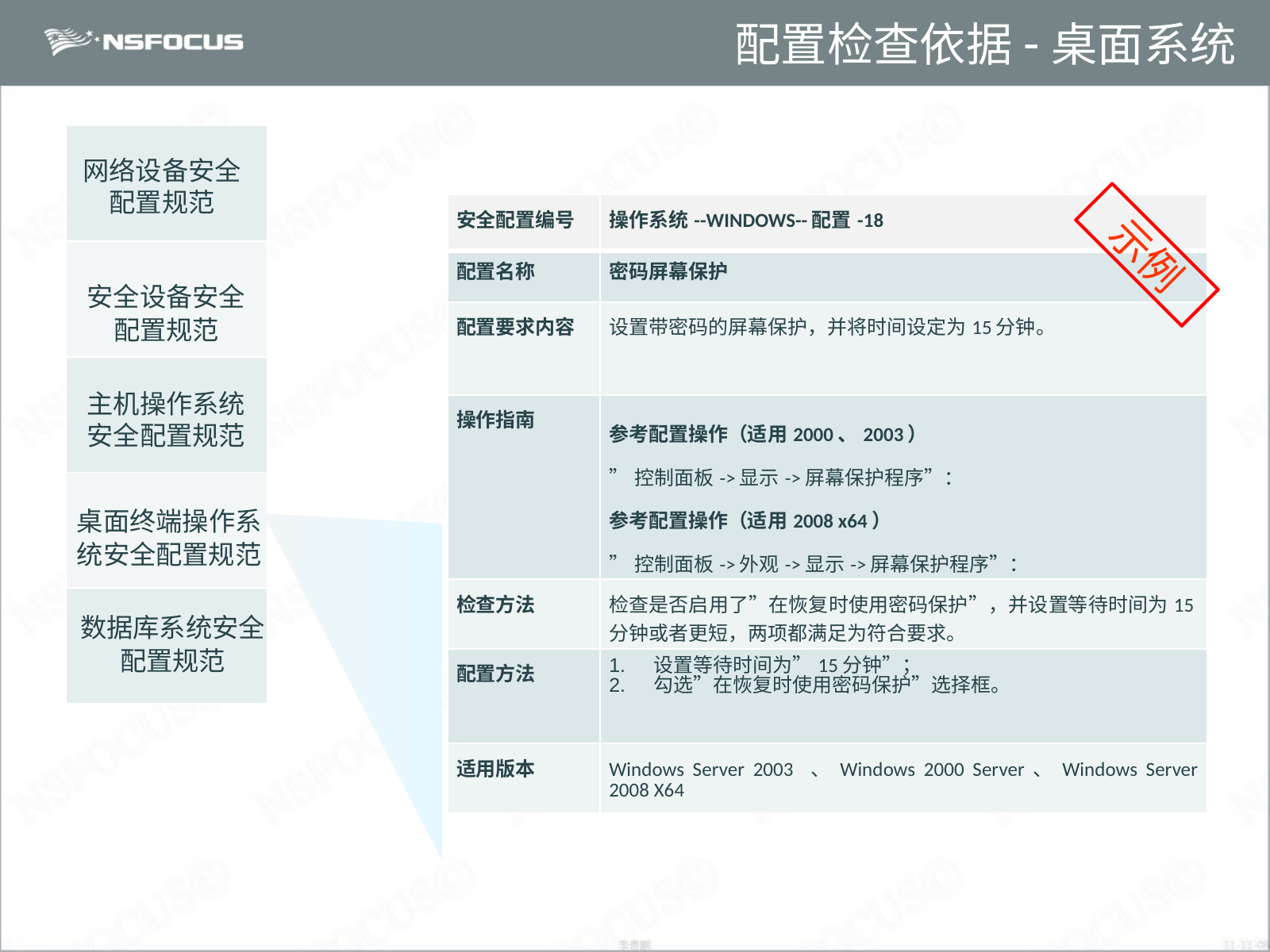

# 配置检查依据-桌面系统
|  |
| --- |
|  |
|  |
|  |
|  |
网络设备安全配置规范

| 安全配置编号 | 操作系统--WINDOWS--配置-18 |
| --- | --- |
| 配置名称 | 密码屏幕保护 |
| 配置要求内容 | 设置带密码的屏幕保护，并将时间设定为15分钟。 |
| 操作指南 | 参考配置操作（适用2000、2003） ”控制面板->显示->屏幕保护程序”： 参考配置操作（适用2008 x64） ”控制面板->外观->显示->屏幕保护程序”： |
| 检查方法 | 检查是否启用了”在恢复时使用密码保护”，并设置等待时间为15分钟或者更短，两项都满足为符合要求。 |
| 配置方法 | 设置等待时间为”15分钟”； 勾选”在恢复时使用密码保护”选择框。 |
| 适用版本 | Windows Server 2003 、Windows 2000 Server、Windows Server 2008 X64 |
示例
安全设备安全配置规范
主机操作系统安全配置规范
桌面终端操作系统安全配置规范

数据库系统安全配置规范